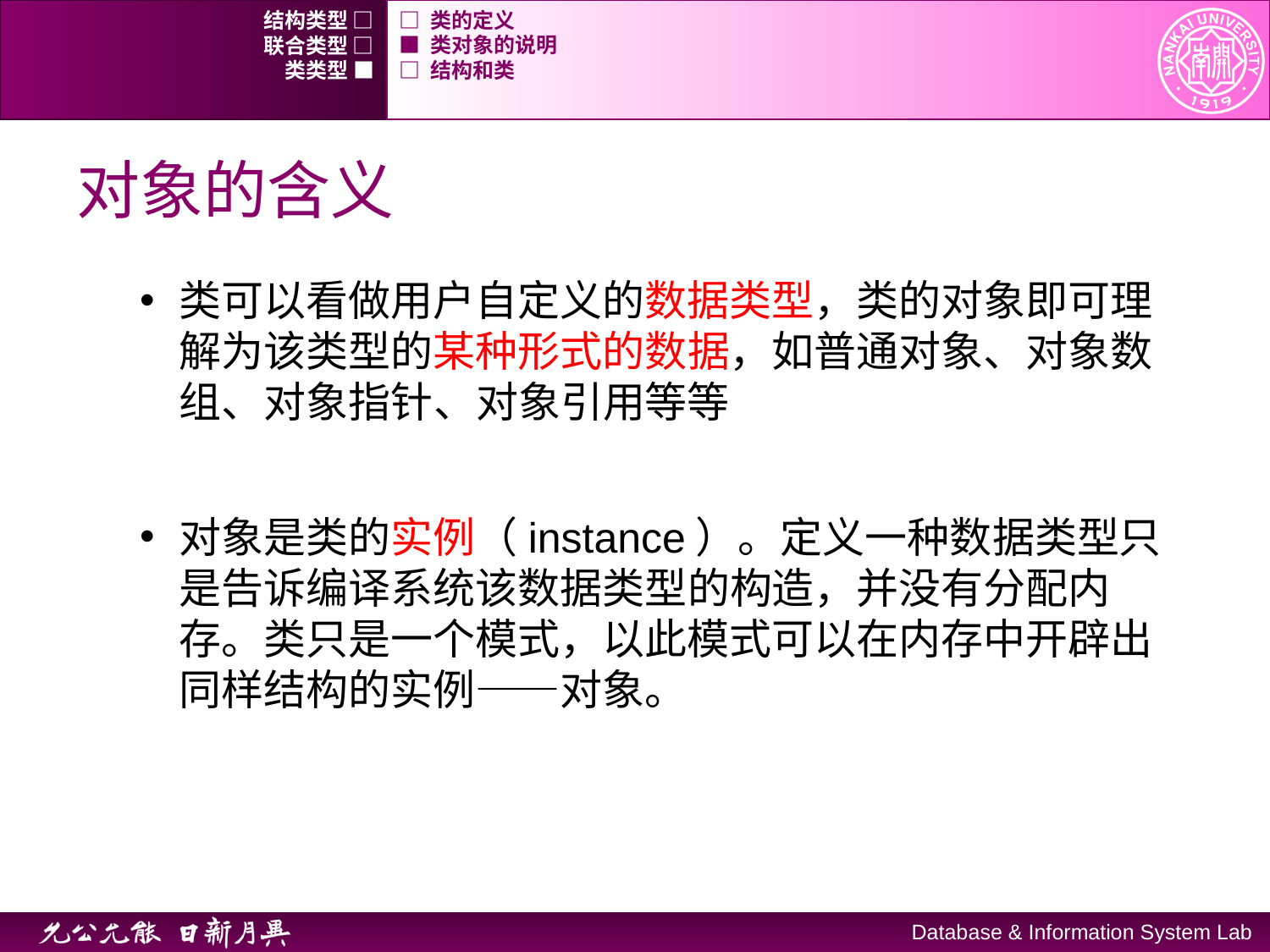

结构类型 □
□ 类的定义
联合类型 □
■ 类对象的说明
类类型 ■
□ 结构和类

# 对象的含义
类可以看做用户自定义的数据类型，类的对象即可理解为该类型的某种形式的数据，如普通对象、对象数组、对象指针、对象引用等等

对象是类的实例（instance）。定义一种数据类型只是告诉编译系统该数据类型的构造，并没有分配内存。类只是一个模式，以此模式可以在内存中开辟出同样结构的实例——对象。